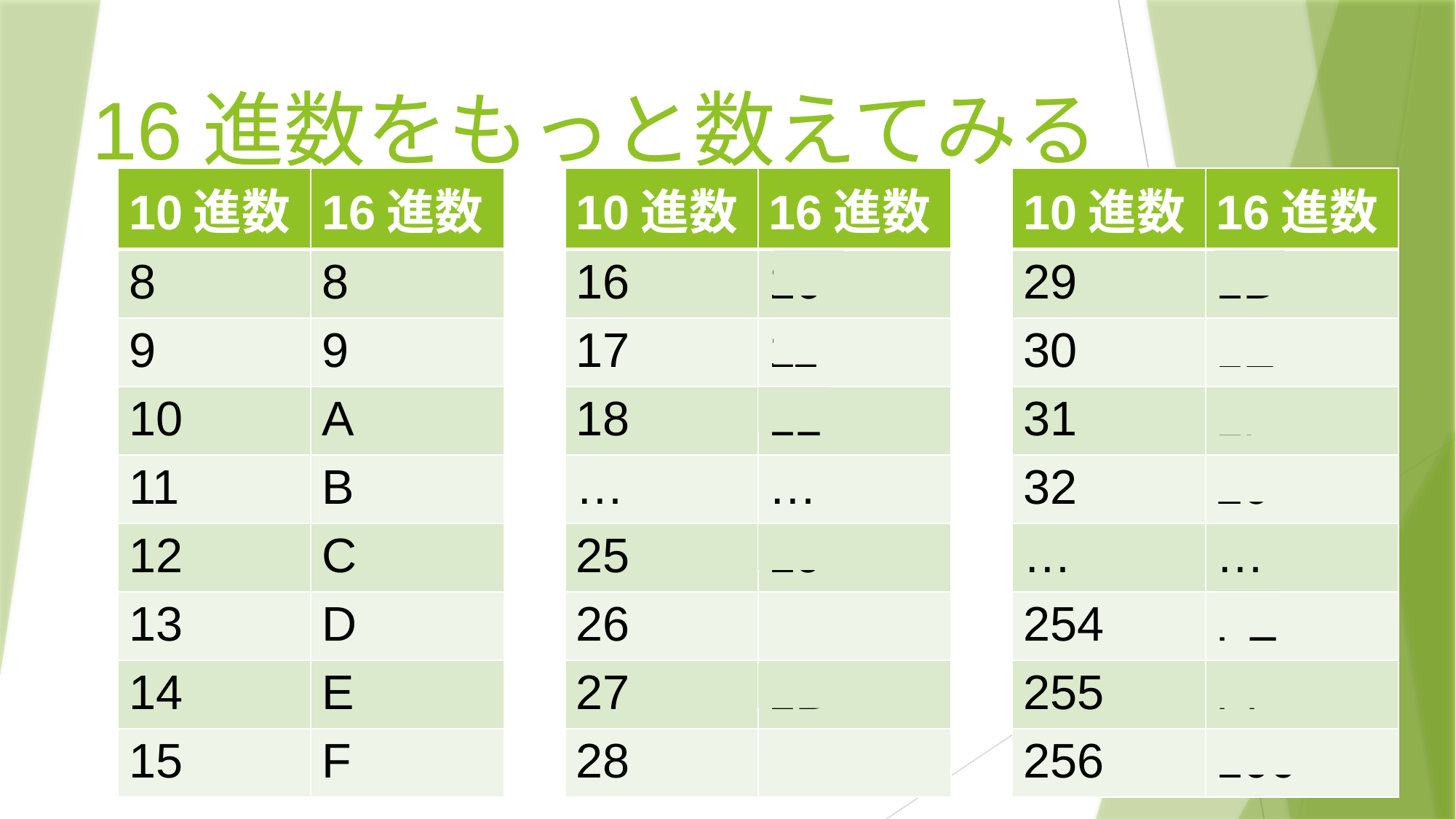

# 16進数をもっと数えてみる
| 10進数 | 16進数 |
| --- | --- |
| 8 | 8 |
| 9 | 9 |
| 10 | A |
| 11 | B |
| 12 | C |
| 13 | D |
| 14 | E |
| 15 | F |
| 10進数 | 16進数 |
| --- | --- |
| 16 | 10 |
| 17 | 11 |
| 18 | 12 |
| … | … |
| 25 | 19 |
| 26 | 1A |
| 27 | 1B |
| 28 | 1C |
| 10進数 | 16進数 |
| --- | --- |
| 29 | 1D |
| 30 | 1E |
| 31 | 1F |
| 32 | 20 |
| … | … |
| 254 | FE |
| 255 | FF |
| 256 | 100 |